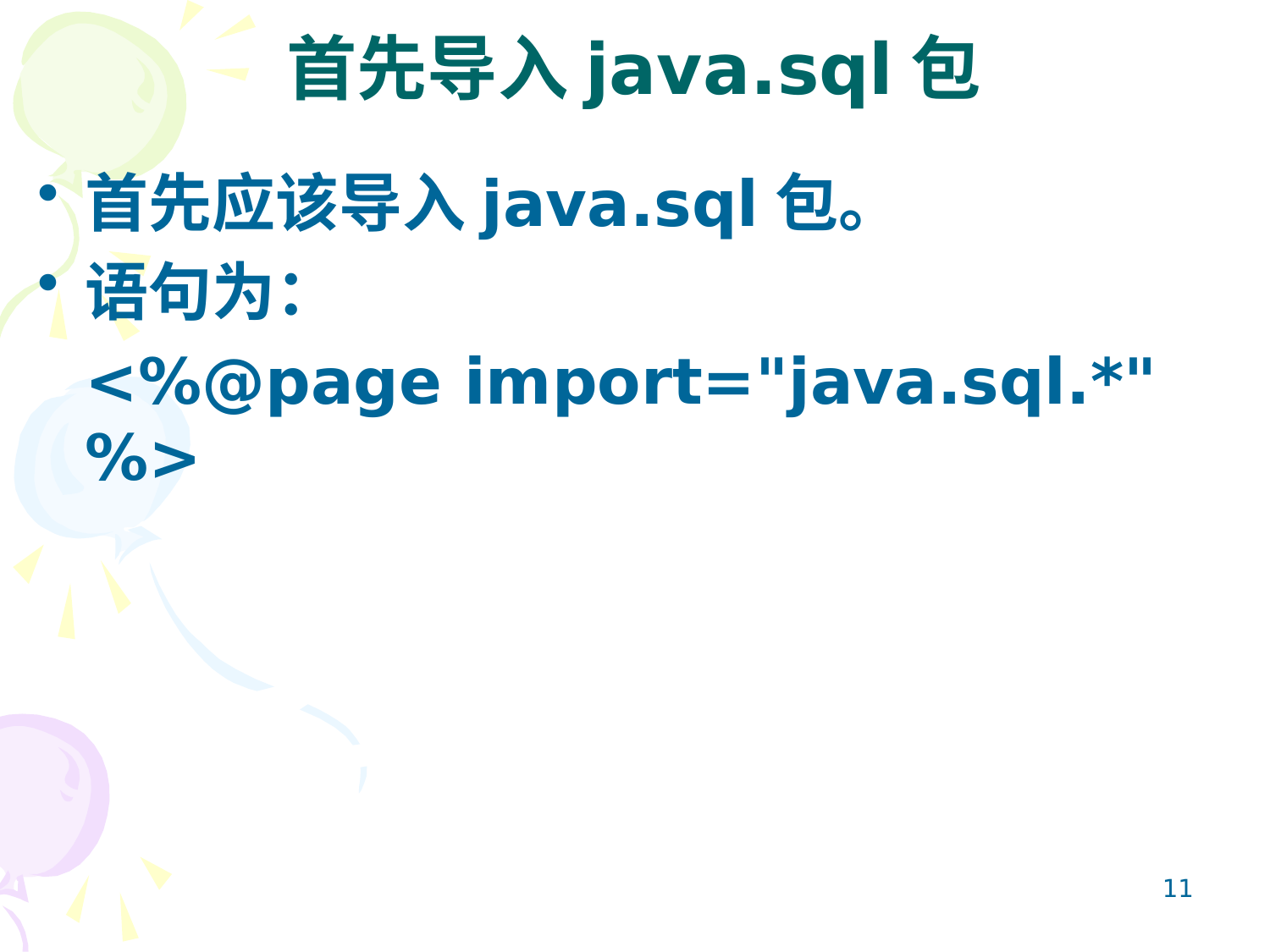

# 首先导入java.sql包
首先应该导入java.sql包。
语句为：
	<%@page import="java.sql.*" %>
11